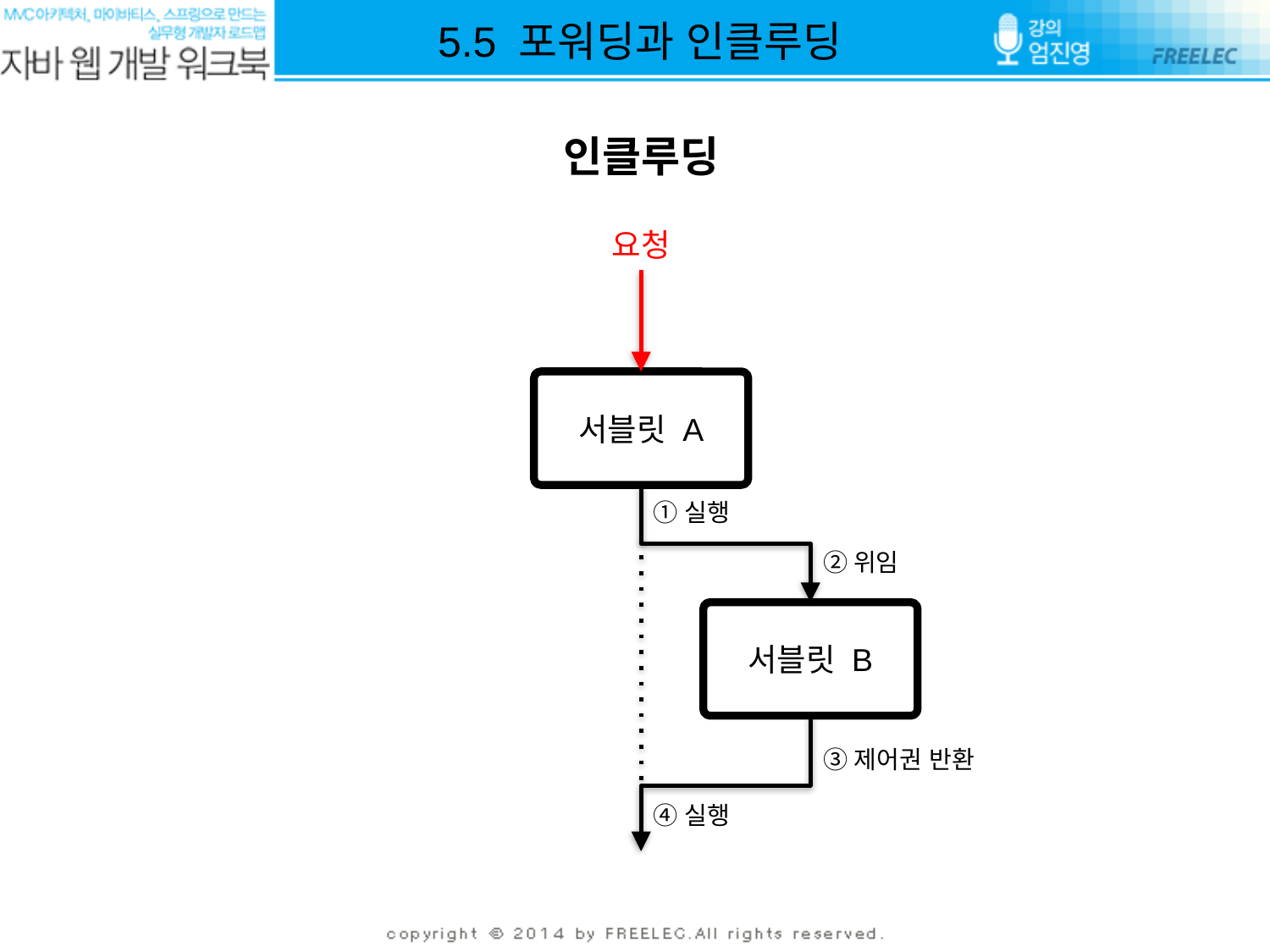

5.5 포워딩과 인클루딩
인클루딩
요청
서블릿 A
①실행
②위임
서블릿 B
③제어권 반환
④실행